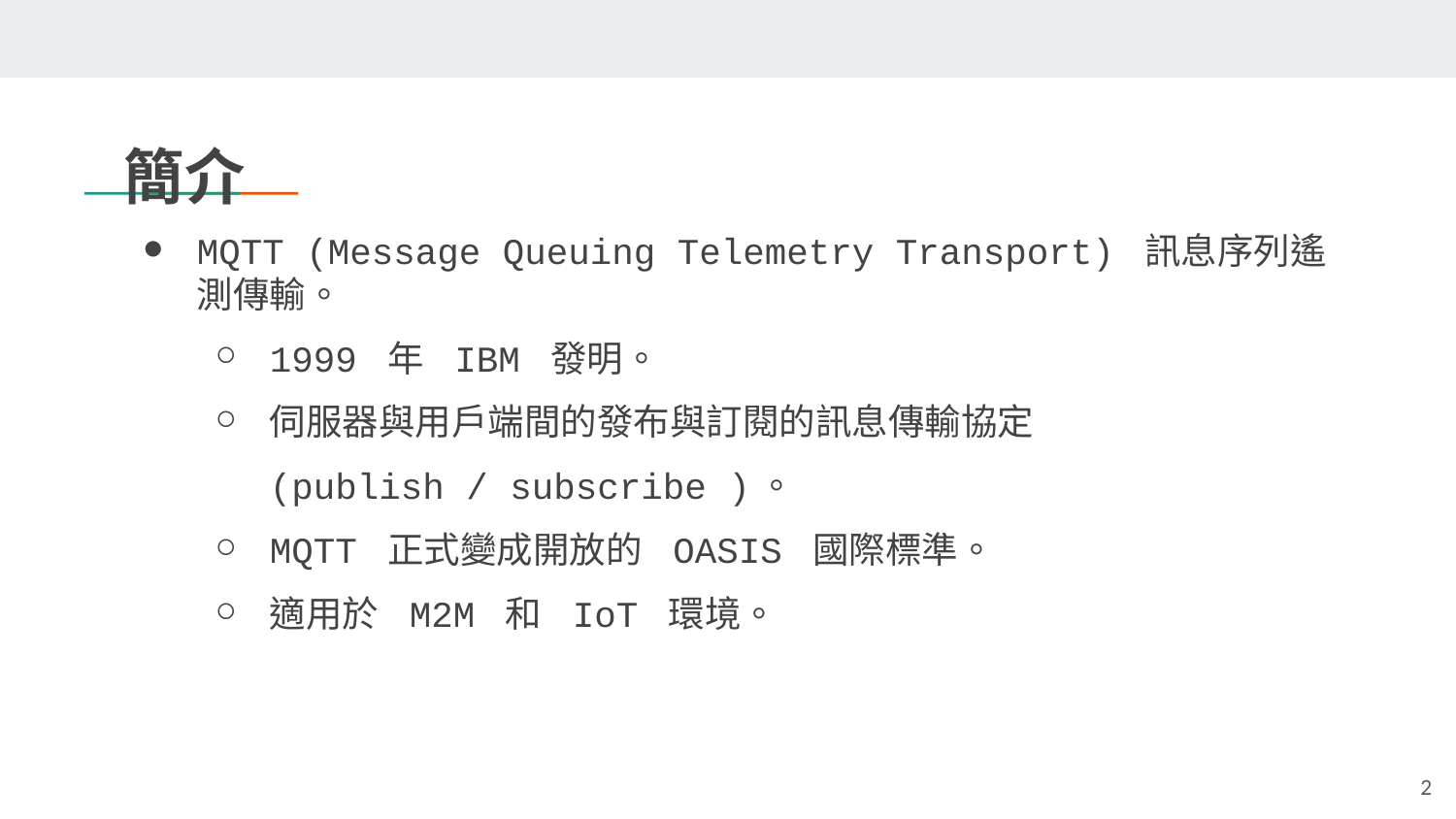

簡介
MQTT (Message Queuing Telemetry Transport) 訊息序列遙測傳輸。
1999 年 IBM 發明。
伺服器與用戶端間的發布與訂閱的訊息傳輸協定
(publish / subscribe )。
MQTT 正式變成開放的 OASIS 國際標準。
適用於 M2M 和 IoT 環境。
2